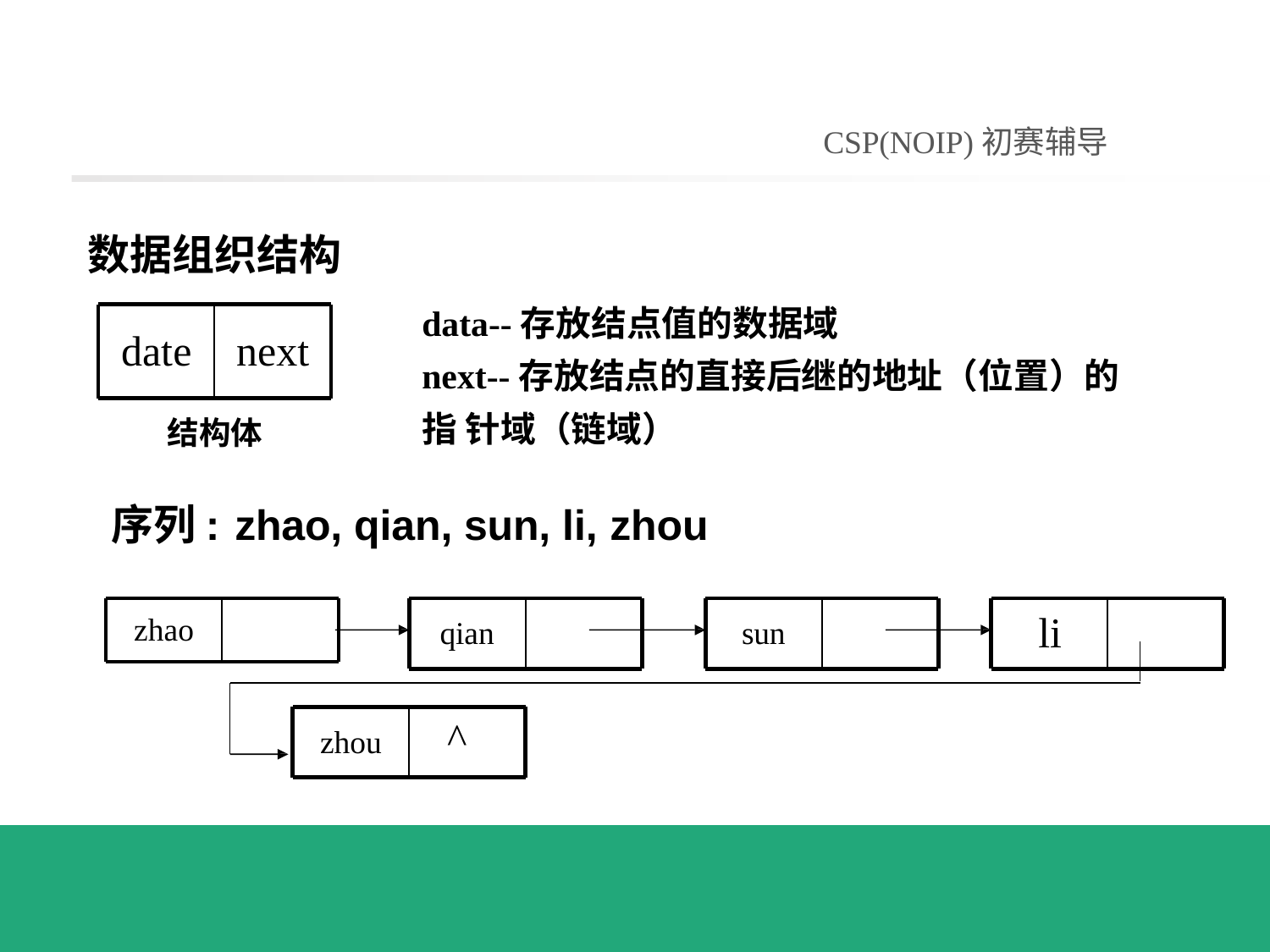

CSP(NOIP)初赛辅导

# 数据组织结构
data--存放结点值的数据域
next--存放结点的直接后继的地址（位置）的指 针域（链域）

date	next
结构体

序列:	zhao, qian, sun, li, zhou

li
zhao
qian
sun

zhou	^